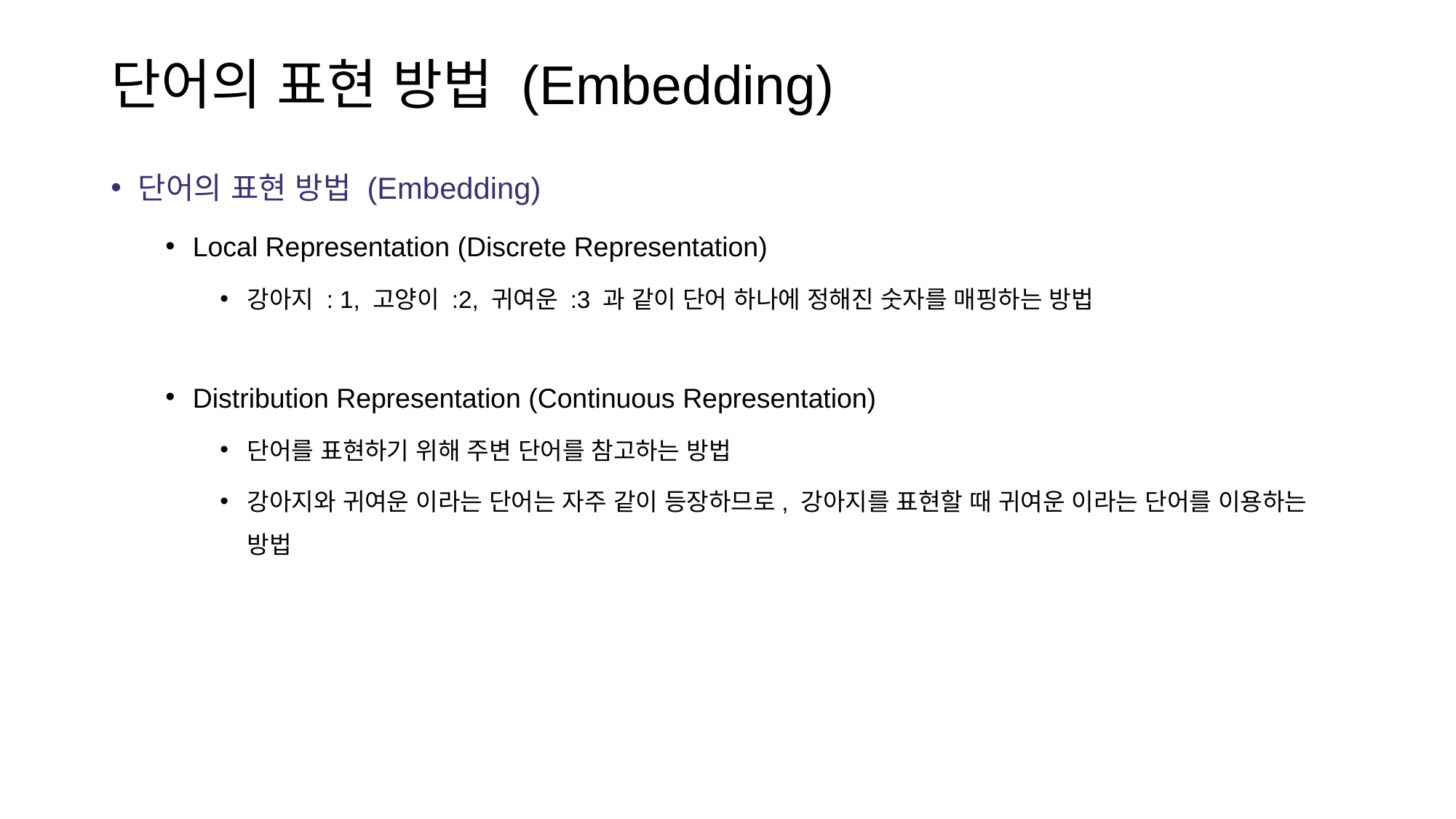

# 단어의 표현 방법 (Embedding)
단어의 표현 방법 (Embedding)
Local Representation (Discrete Representation)
강아지 : 1, 고양이 :2, 귀여운 :3 과 같이 단어 하나에 정해진 숫자를 매핑하는 방법
Distribution Representation (Continuous Representation)
단어를 표현하기 위해 주변 단어를 참고하는 방법
강아지와 귀여운 이라는 단어는 자주 같이 등장하므로, 강아지를 표현할 때 귀여운 이라는 단어를 이용하는 방법